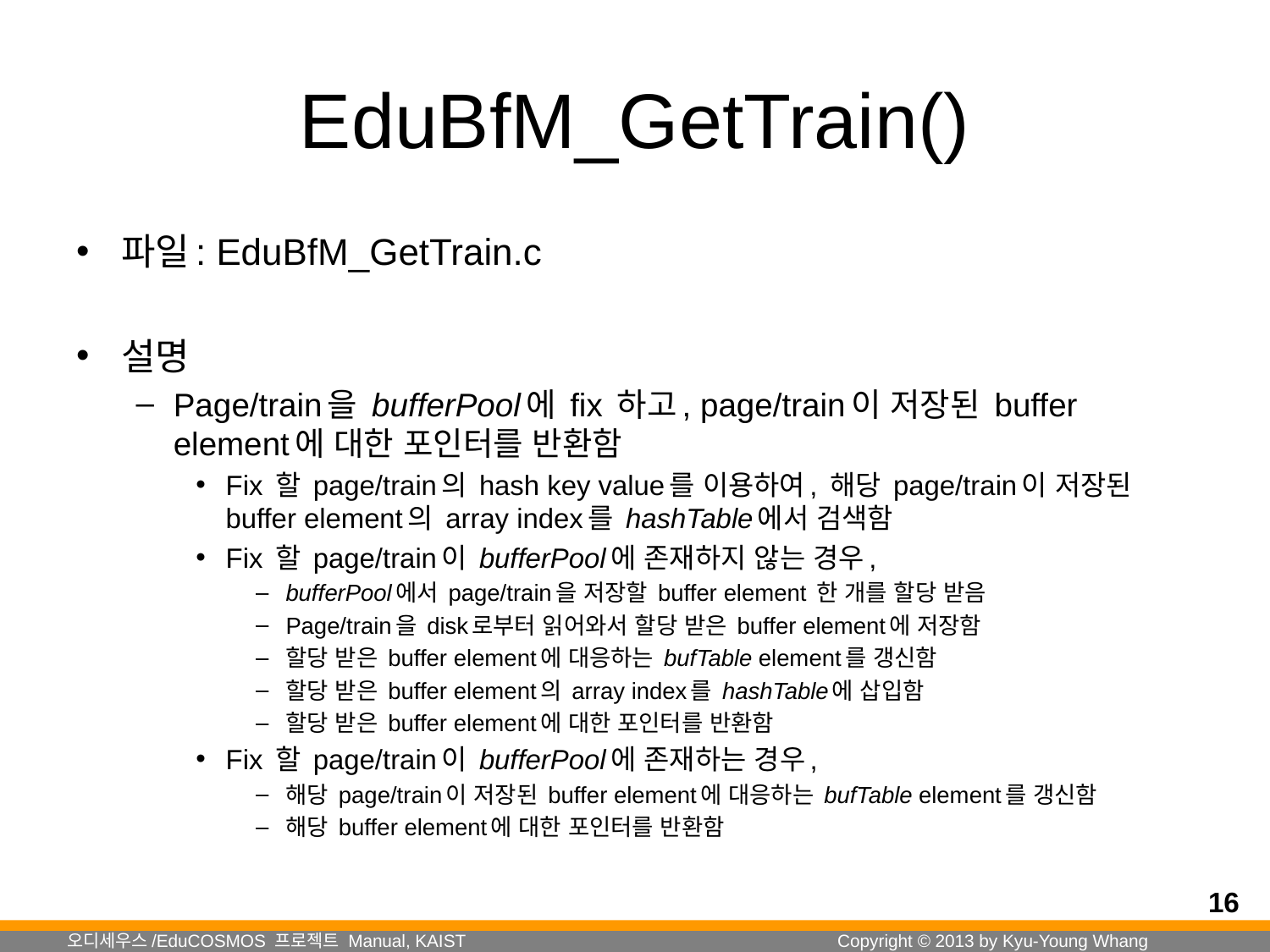

# EduBfM_GetTrain()
파일: EduBfM_GetTrain.c

설명
Page/train을 bufferPool에 fix 하고, page/train이 저장된 buffer element에 대한 포인터를 반환함
Fix 할 page/train의 hash key value를 이용하여, 해당 page/train이 저장된 buffer element의 array index를 hashTable에서 검색함
Fix 할 page/train이 bufferPool에 존재하지 않는 경우,
bufferPool에서 page/train을 저장할 buffer element 한 개를 할당 받음
Page/train을 disk로부터 읽어와서 할당 받은 buffer element에 저장함
할당 받은 buffer element에 대응하는 bufTable element를 갱신함
할당 받은 buffer element의 array index를 hashTable에 삽입함
할당 받은 buffer element에 대한 포인터를 반환함
Fix 할 page/train이 bufferPool에 존재하는 경우,
해당 page/train이 저장된 buffer element에 대응하는 bufTable element를 갱신함
해당 buffer element에 대한 포인터를 반환함